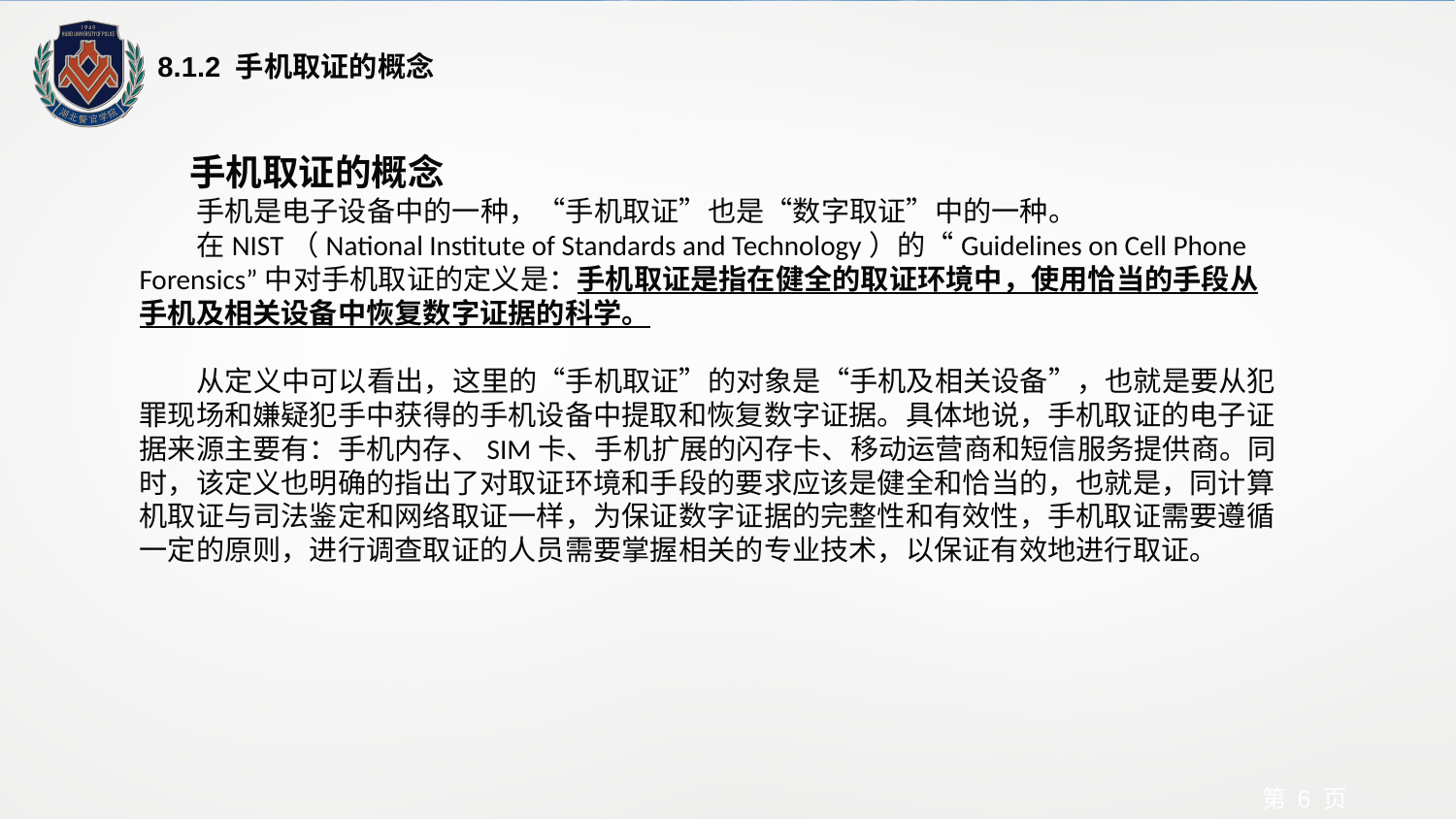

8.1.2 手机取证的概念
     手机取证的概念
        手机是电子设备中的一种，“手机取证”也是“数字取证”中的一种。
        在NIST（National Institute of Standards and Technology）的“Guidelines on Cell Phone Forensics”中对手机取证的定义是：手机取证是指在健全的取证环境中，使用恰当的手段从手机及相关设备中恢复数字证据的科学。

        从定义中可以看出，这里的“手机取证”的对象是“手机及相关设备”，也就是要从犯罪现场和嫌疑犯手中获得的手机设备中提取和恢复数字证据。具体地说，手机取证的电子证据来源主要有：手机内存、SIM卡、手机扩展的闪存卡、移动运营商和短信服务提供商。同时，该定义也明确的指出了对取证环境和手段的要求应该是健全和恰当的，也就是，同计算机取证与司法鉴定和网络取证一样，为保证数字证据的完整性和有效性，手机取证需要遵循一定的原则，进行调查取证的人员需要掌握相关的专业技术，以保证有效地进行取证。